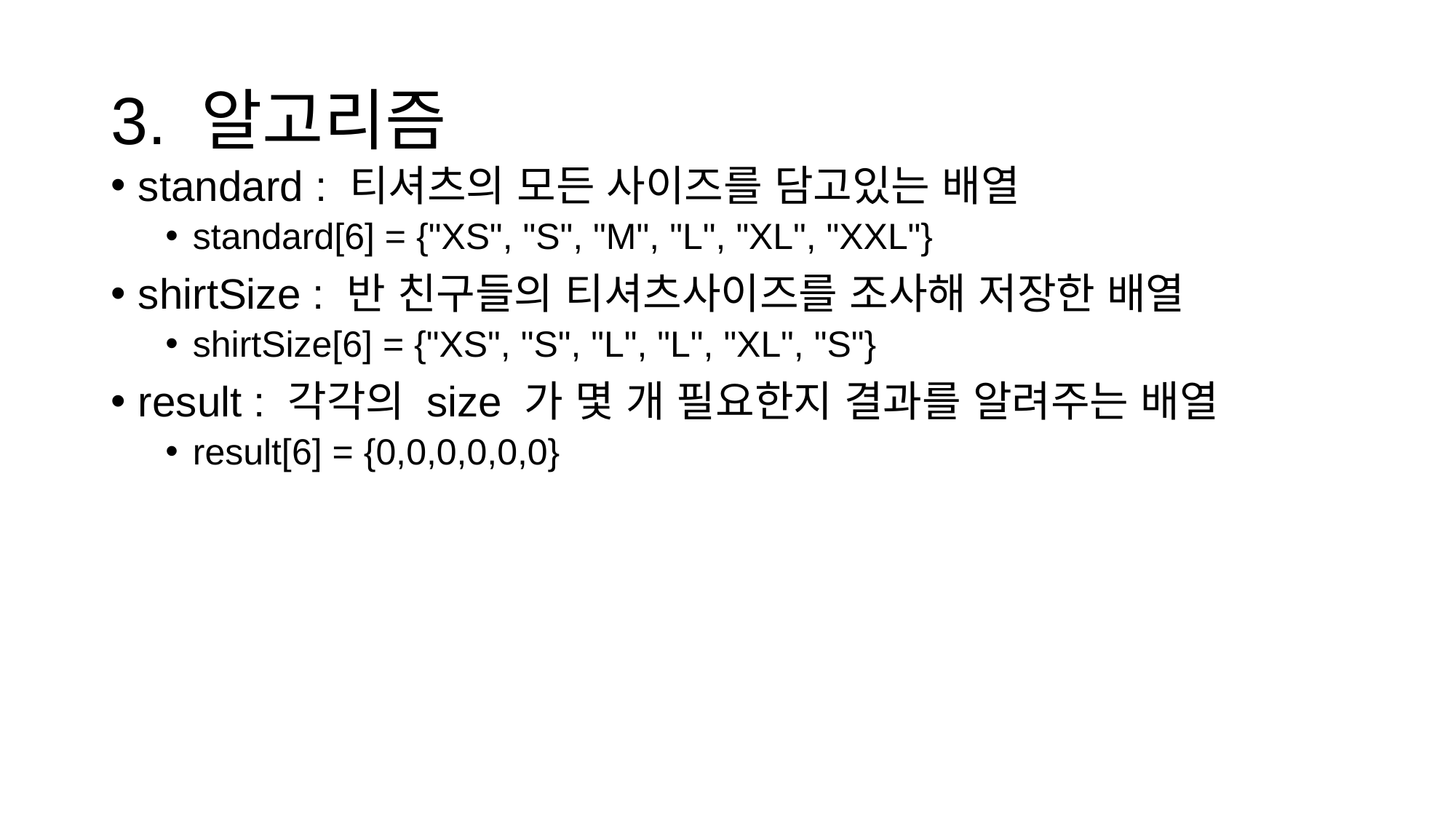

# 3. 알고리즘
standard : 티셔츠의 모든 사이즈를 담고있는 배열
standard[6] = {"XS", "S", "M", "L", "XL", "XXL"}
shirtSize : 반 친구들의 티셔츠사이즈를 조사해 저장한 배열
shirtSize[6] = {"XS", "S", "L", "L", "XL", "S"}
result : 각각의 size 가 몇 개 필요한지 결과를 알려주는 배열
result[6] = {0,0,0,0,0,0}